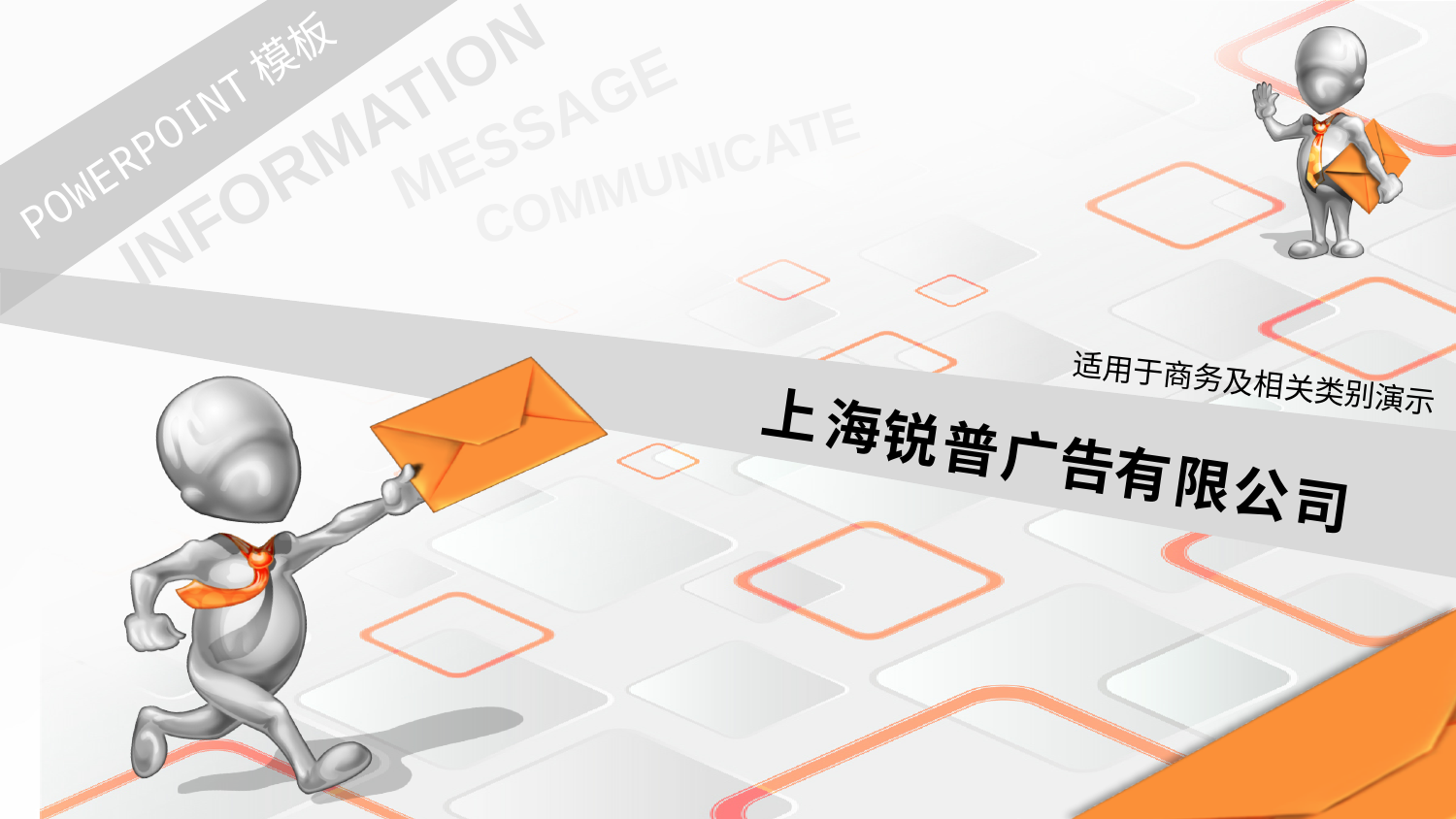

MESSAGE
POWERPOINT模板
INFORMATION
COMMUNICATE
适用于商务及相关类别演示
上
海
锐
普
广
告
有
限
公
司